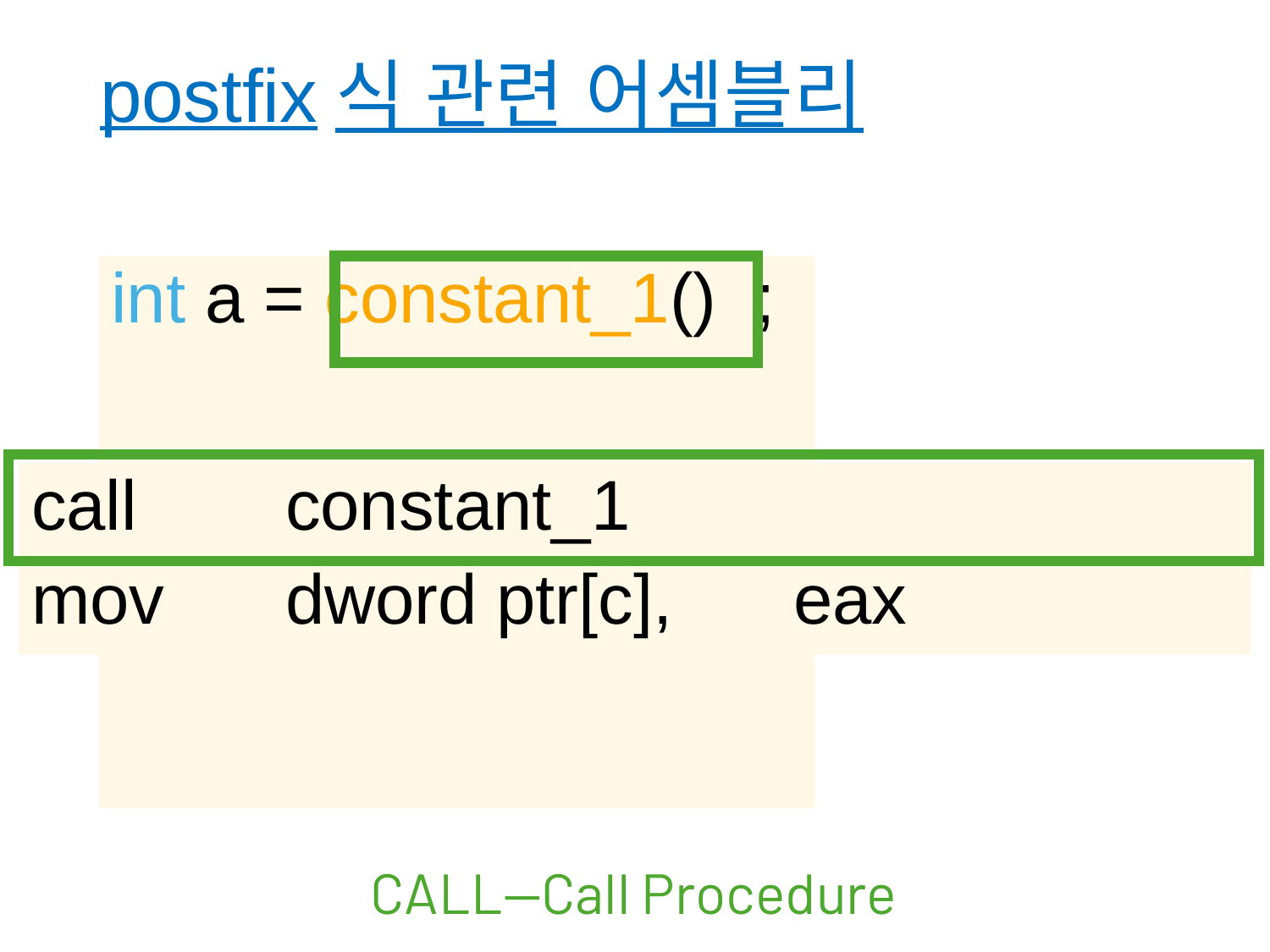

# postfix식 관련 어셈블리
int a = constant_1()  ;

call		constant_1
mov	dword ptr[c],	eax
CALL—Call Procedure